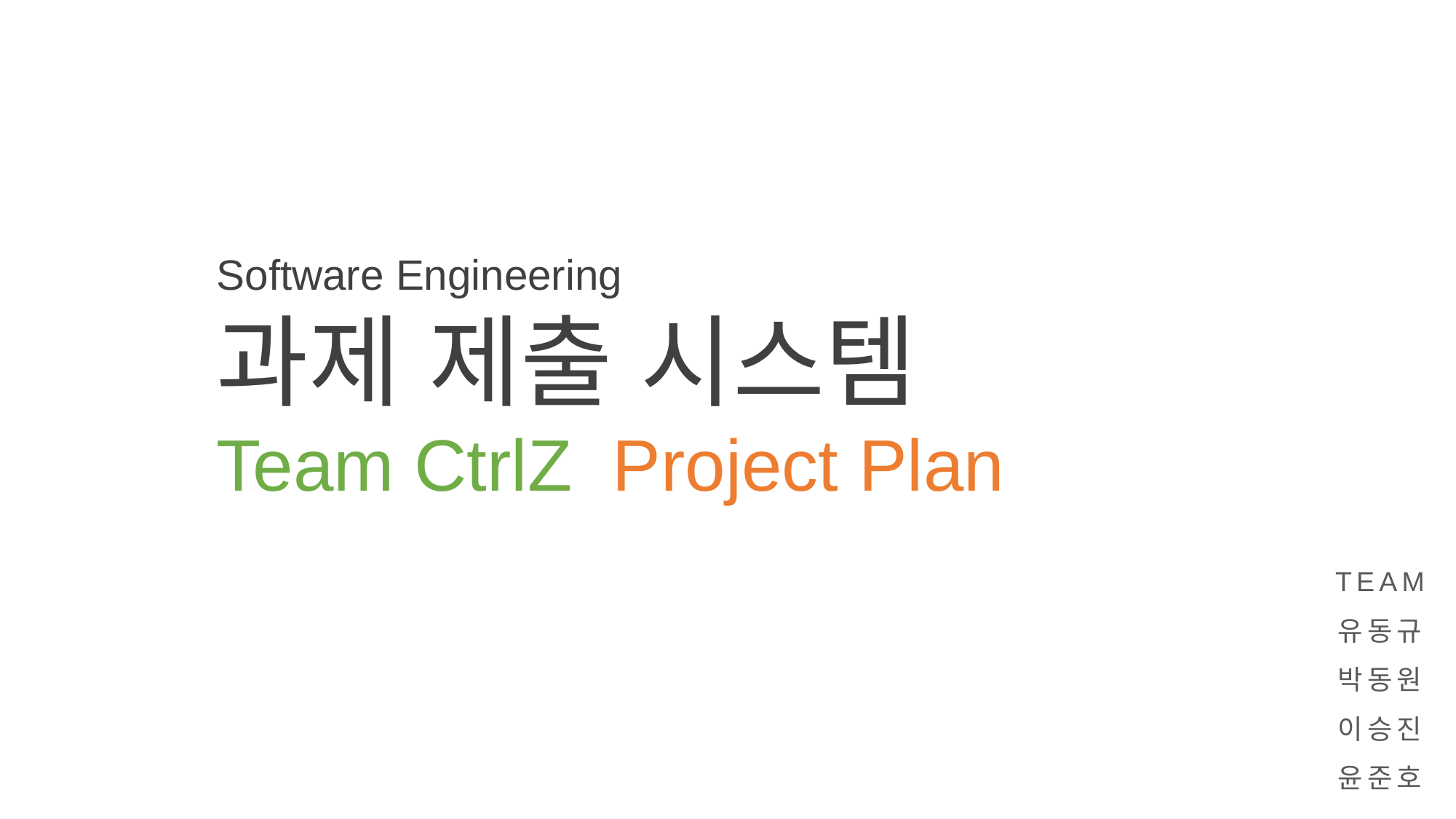

Software Engineering
과제 제출 시스템
Team CtrlZ  Project Plan

TEAM
유동규
박동원
이승진
윤준호